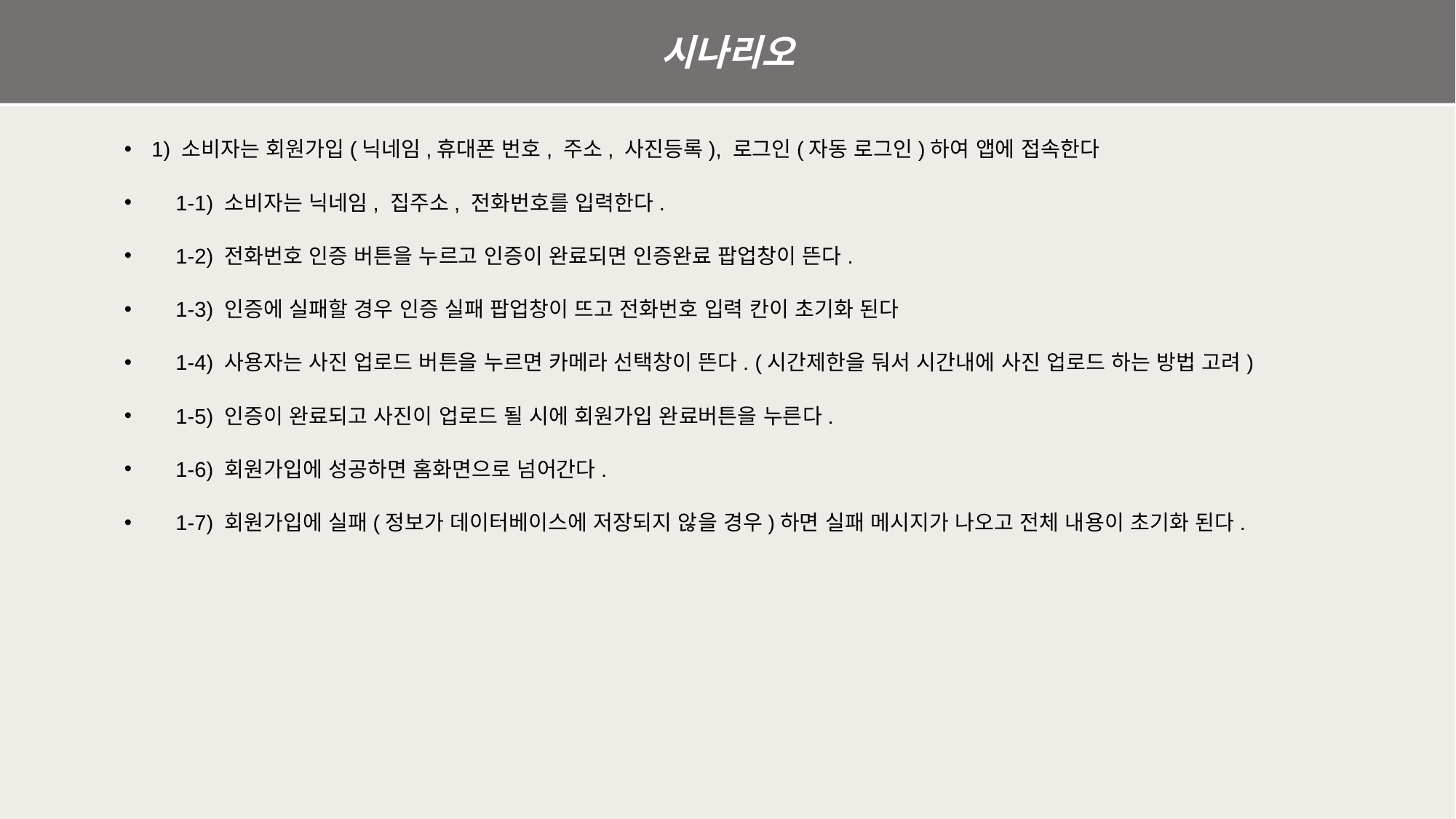

시나리오
1) 소비자는 회원가입(닉네임,휴대폰 번호, 주소, 사진등록), 로그인(자동 로그인)하여 앱에 접속한다
    1-1) 소비자는 닉네임, 집주소, 전화번호를 입력한다.
    1-2) 전화번호 인증 버튼을 누르고 인증이 완료되면 인증완료 팝업창이 뜬다.
    1-3) 인증에 실패할 경우 인증 실패 팝업창이 뜨고 전화번호 입력 칸이 초기화 된다
    1-4) 사용자는 사진 업로드 버튼을 누르면 카메라 선택창이 뜬다. (시간제한을 둬서 시간내에 사진 업로드 하는 방법 고려)
    1-5) 인증이 완료되고 사진이 업로드 될 시에 회원가입 완료버튼을 누른다.
    1-6) 회원가입에 성공하면 홈화면으로 넘어간다.
    1-7) 회원가입에 실패(정보가 데이터베이스에 저장되지 않을 경우)하면 실패 메시지가 나오고 전체 내용이 초기화 된다.